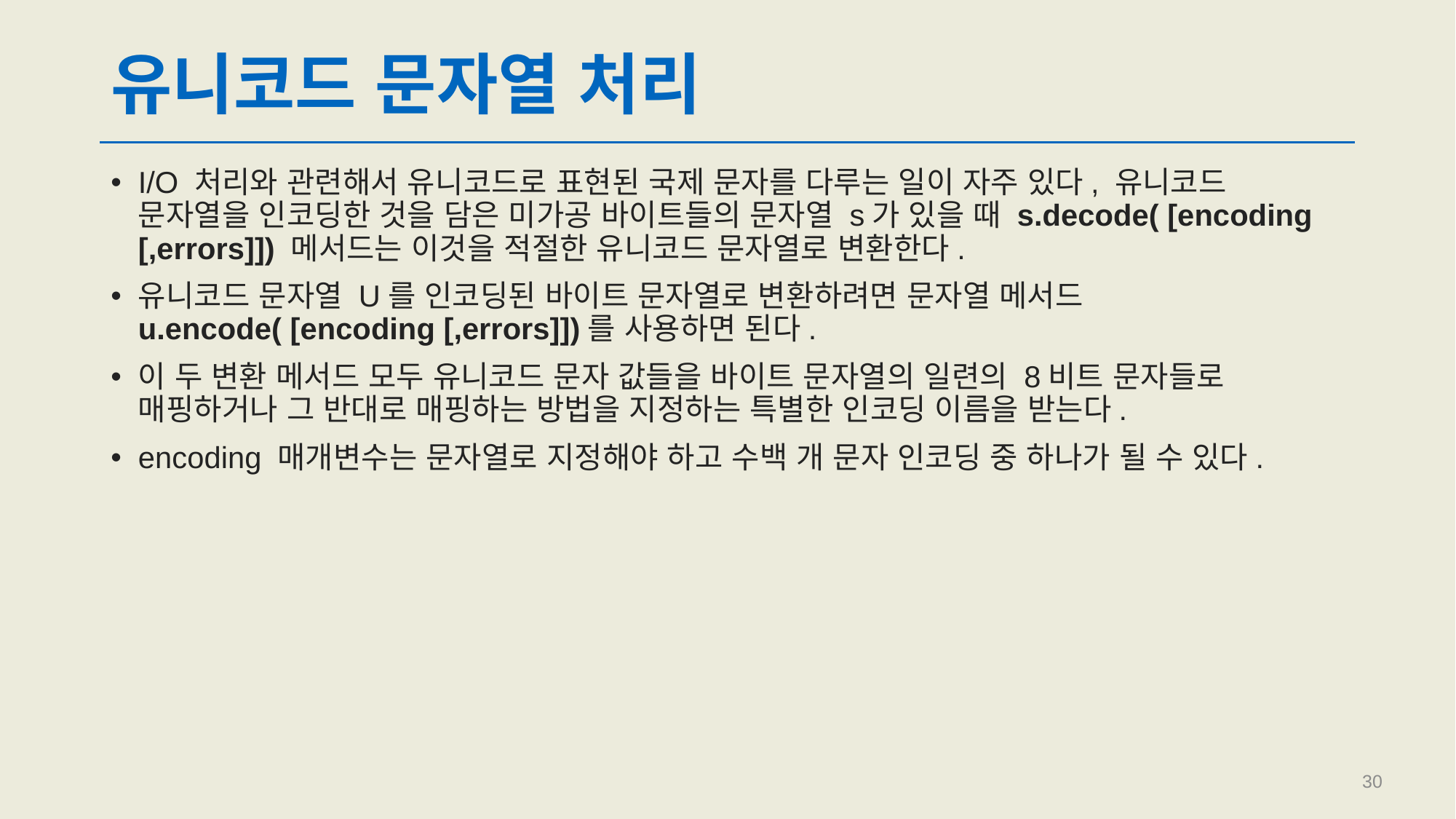

# 유니코드 문자열 처리
I/O 처리와 관련해서 유니코드로 표현된 국제 문자를 다루는 일이 자주 있다, 유니코드 문자열을 인코딩한 것을 담은 미가공 바이트들의 문자열 s가 있을 때 s.decode( [encoding [,errors]]) 메서드는 이것을 적절한 유니코드 문자열로 변환한다.
유니코드 문자열 U를 인코딩된 바이트 문자열로 변환하려면 문자열 메서드 u.encode( [encoding [,errors]])를 사용하면 된다.
이 두 변환 메서드 모두 유니코드 문자 값들을 바이트 문자열의 일련의 8비트 문자들로 매핑하거나 그 반대로 매핑하는 방법을 지정하는 특별한 인코딩 이름을 받는다.
encoding 매개변수는 문자열로 지정해야 하고 수백 개 문자 인코딩 중 하나가 될 수 있다.
30